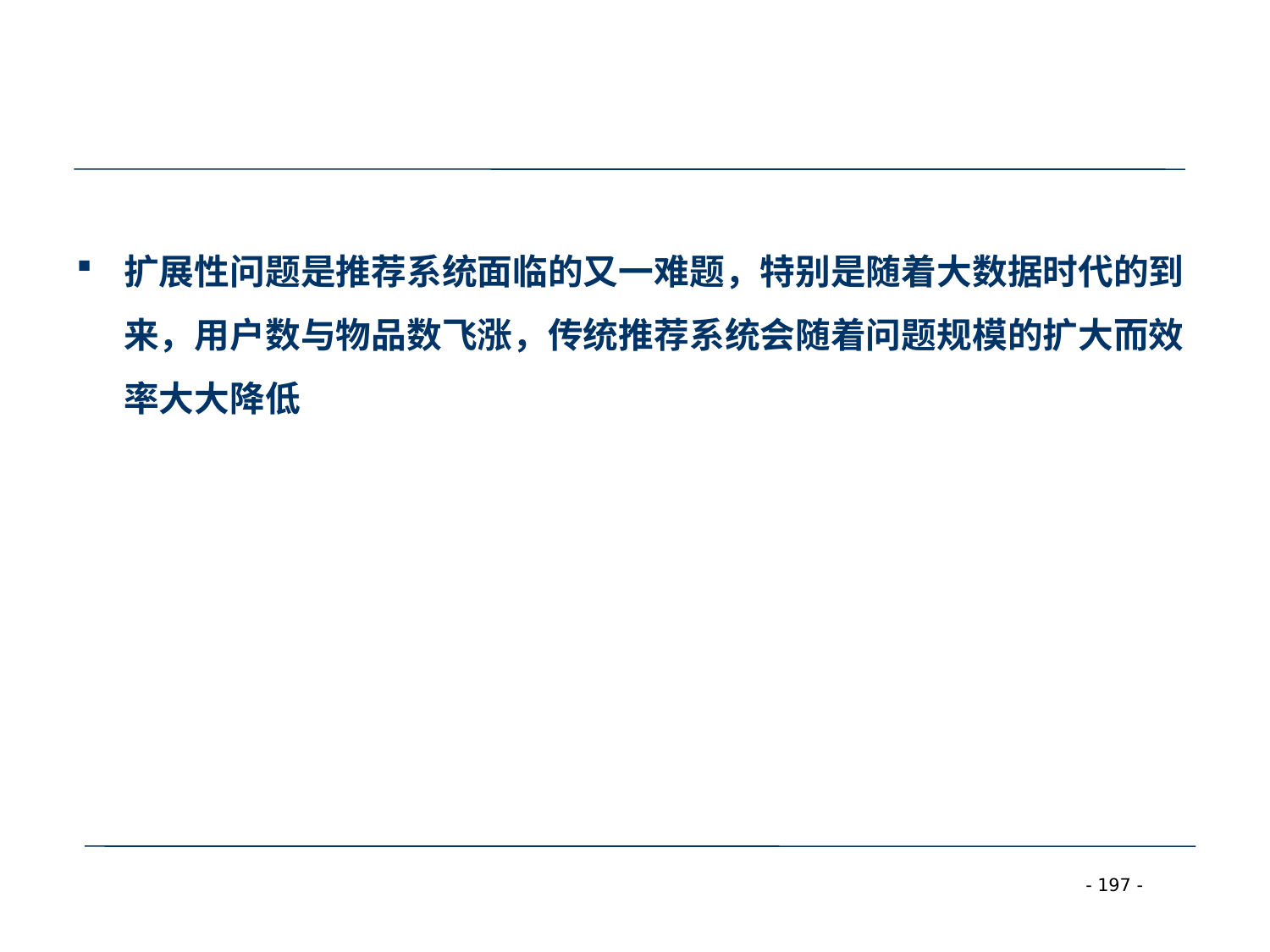

#
扩展性问题是推荐系统面临的又一难题，特别是随着大数据时代的到来，用户数与物品数飞涨，传统推荐系统会随着问题规模的扩大而效率大大降低